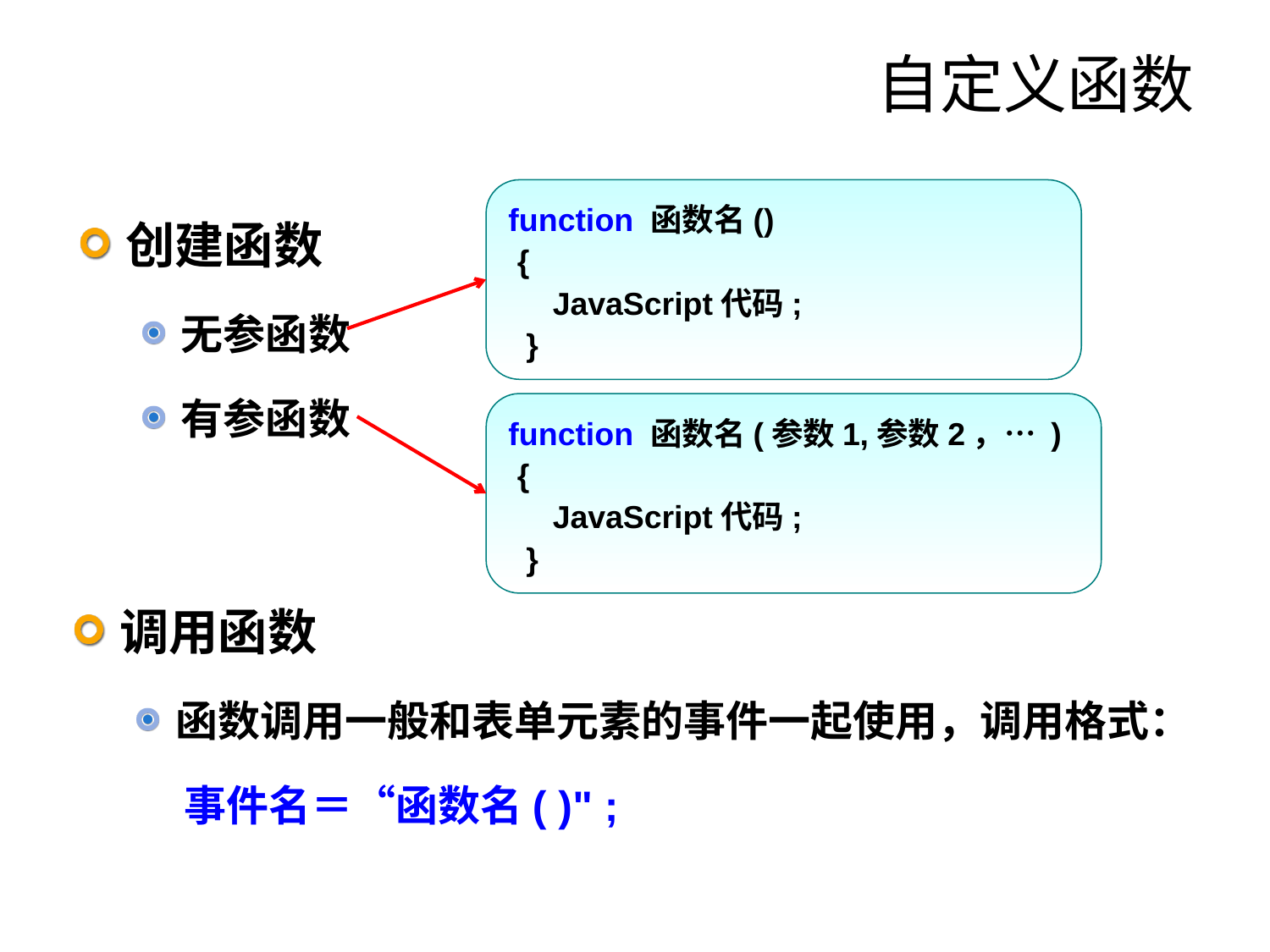

# 自定义函数
创建函数
无参函数
有参函数
function 函数名()
 {
     JavaScript代码;
  }
function 函数名(参数1,参数2，… )
 {
     JavaScript代码;
  }
调用函数
函数调用一般和表单元素的事件一起使用，调用格式：
    事件名＝“函数名( )" ;